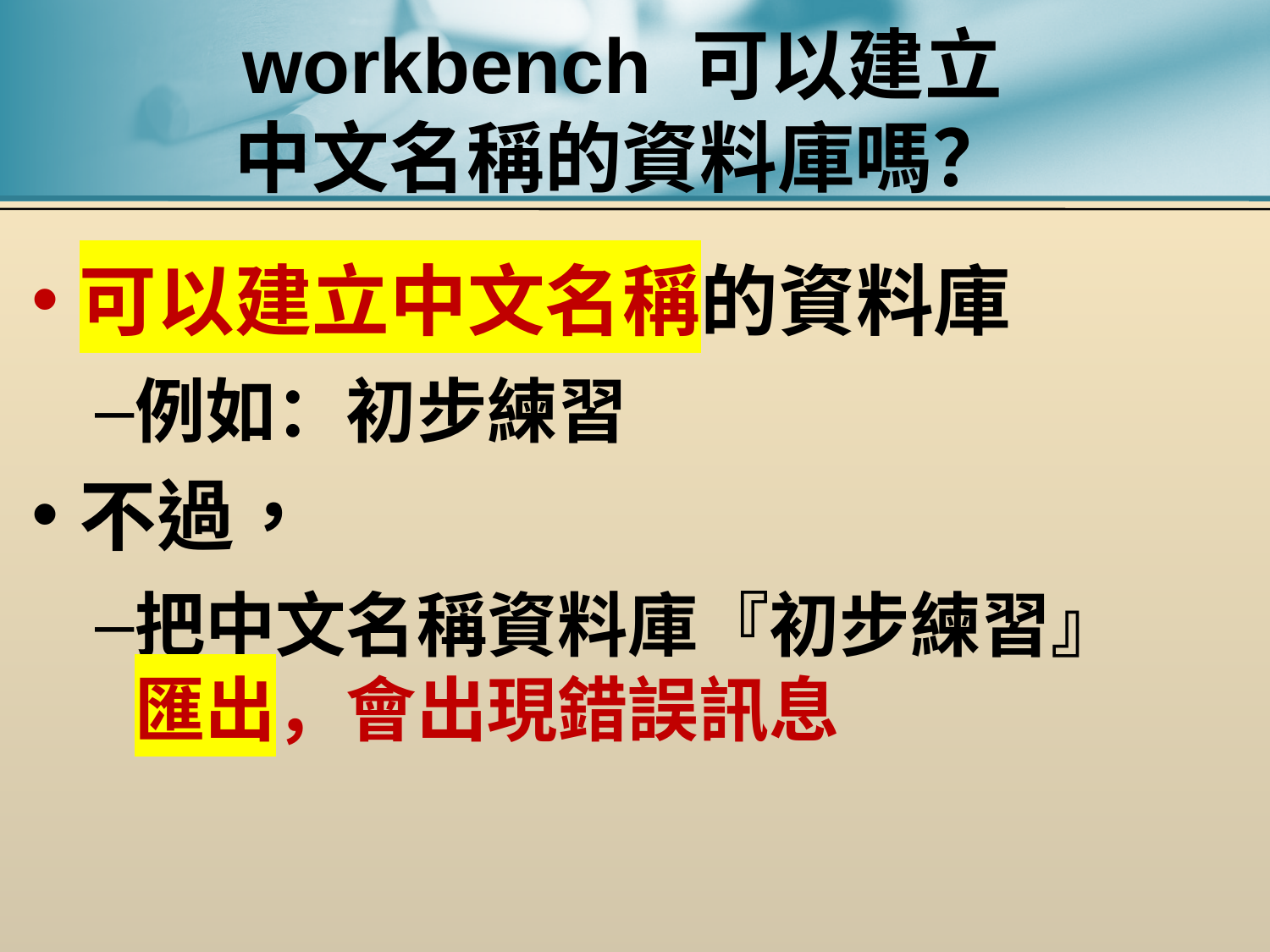

# workbench 可以建立 中文名稱的資料庫嗎？
可以建立中文名稱的資料庫
例如：初步練習
不過，
把中文名稱資料庫『初步練習』
匯出，會出現錯誤訊息